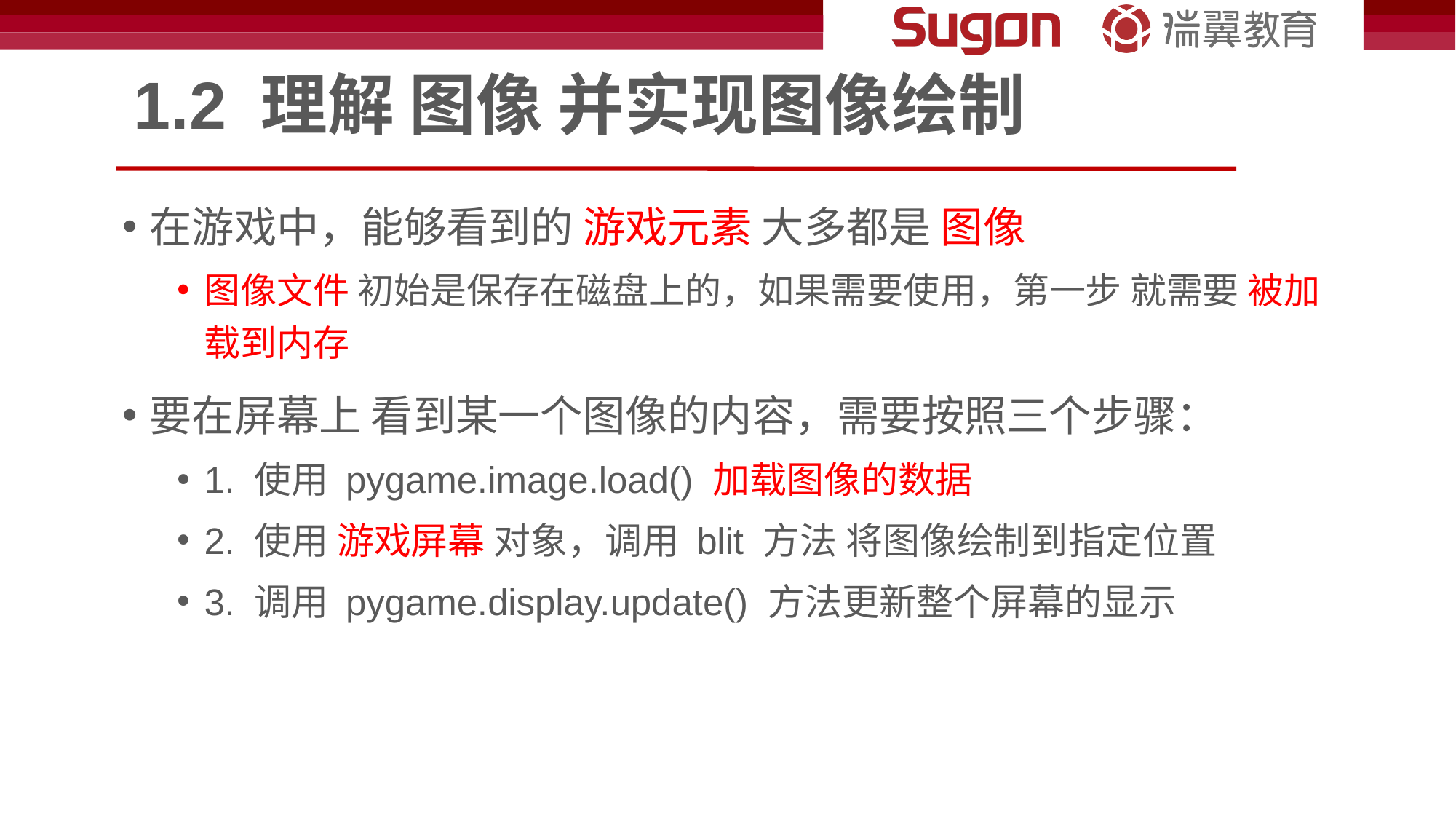

# 1.2 理解 图像 并实现图像绘制
在游戏中，能够看到的 游戏元素 大多都是 图像
图像文件 初始是保存在磁盘上的，如果需要使用，第一步 就需要 被加载到内存
要在屏幕上 看到某一个图像的内容，需要按照三个步骤：
1. 使用 pygame.image.load() 加载图像的数据
2. 使用 游戏屏幕 对象，调用 blit 方法 将图像绘制到指定位置
3. 调用 pygame.display.update() 方法更新整个屏幕的显示